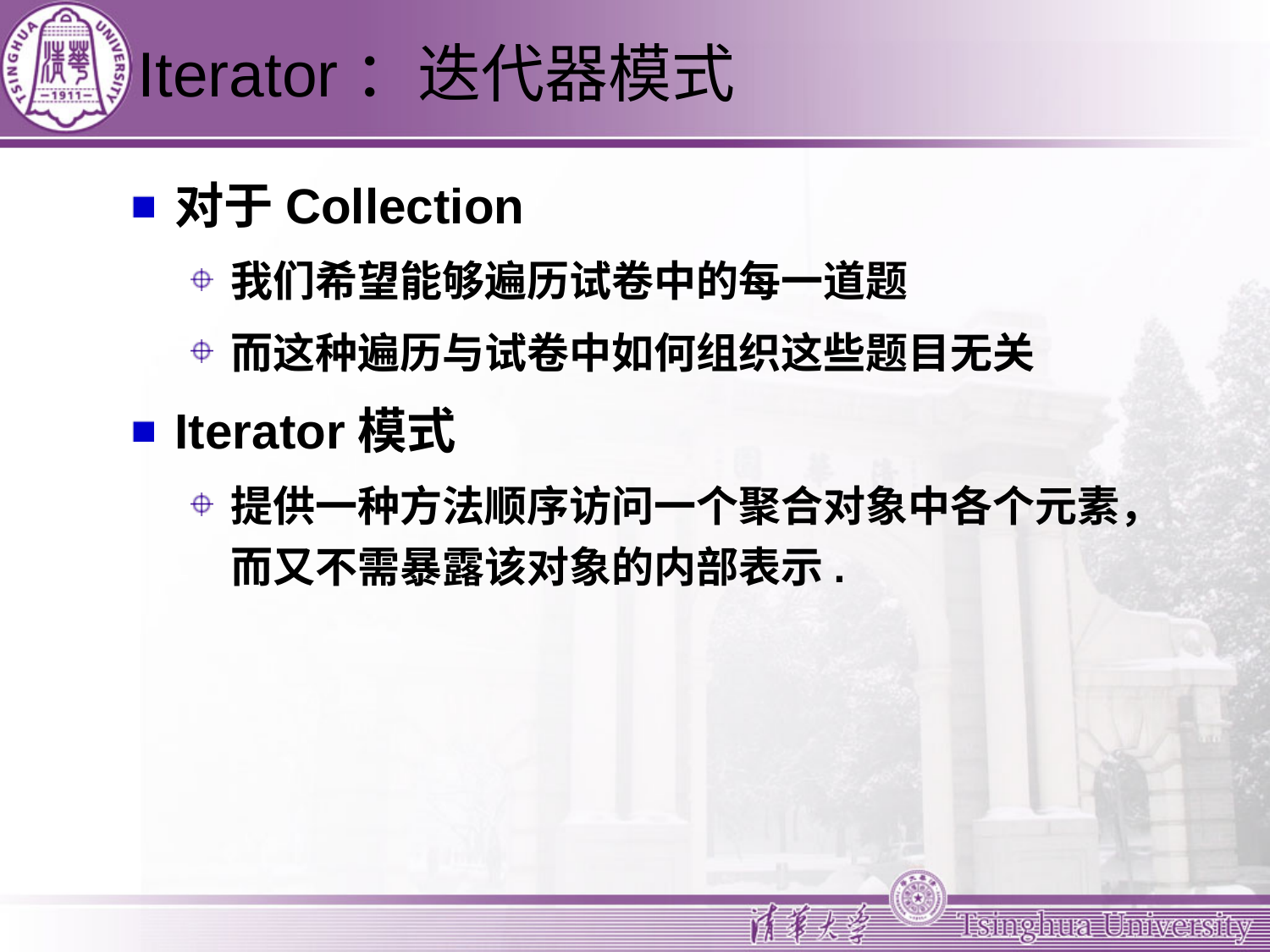

# Iterator：迭代器模式
对于Collection
我们希望能够遍历试卷中的每一道题
而这种遍历与试卷中如何组织这些题目无关
Iterator模式
提供一种方法顺序访问一个聚合对象中各个元素，而又不需暴露该对象的内部表示.